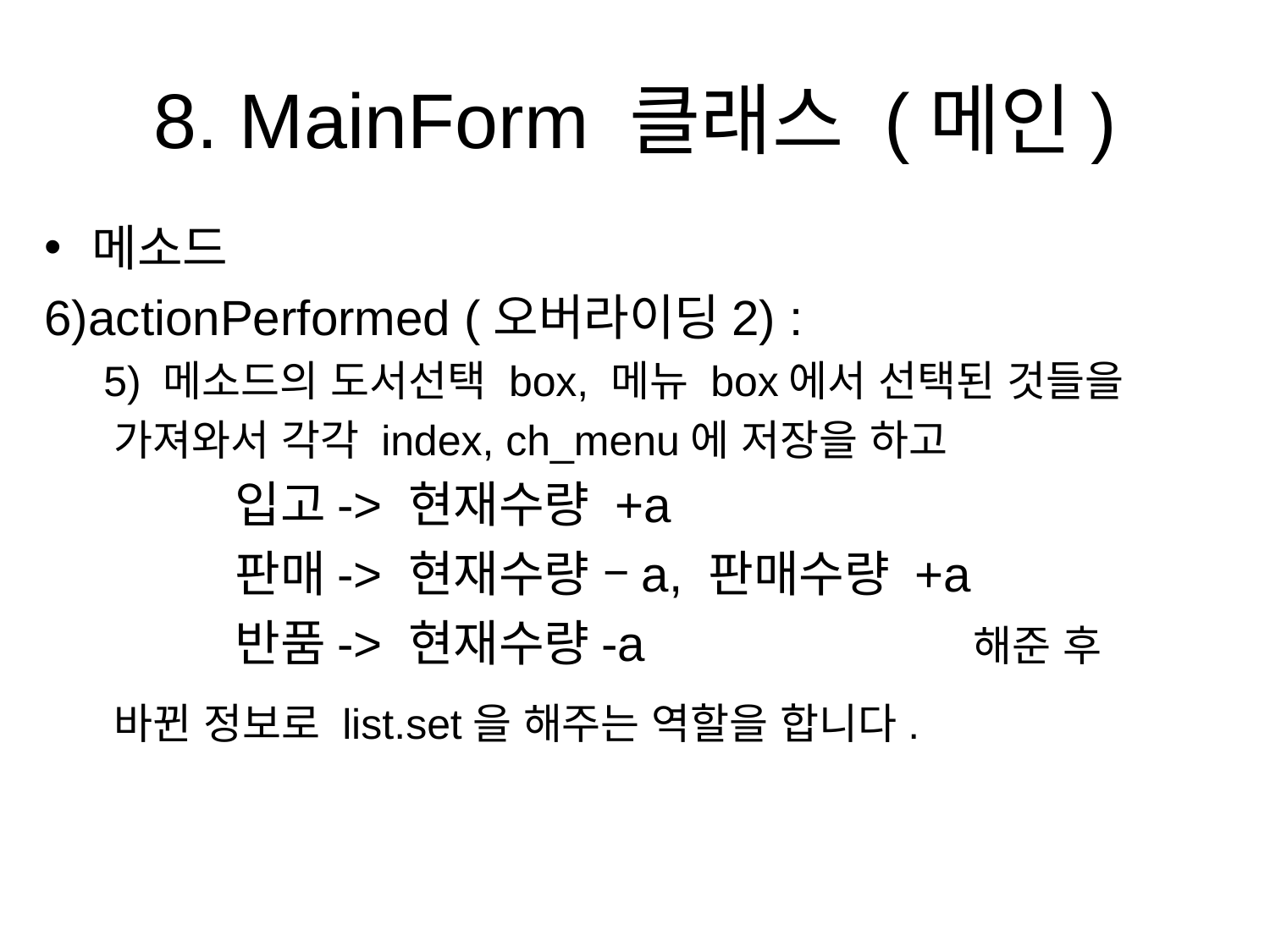

# 8. MainForm 클래스 (메인)
메소드
6)actionPerformed (오버라이딩2) :
     5) 메소드의 도서선택 box, 메뉴 box에서 선택된 것들을
     가져와서 각각 index, ch_menu에 저장을 하고
             입고-> 현재수량 +a
             판매-> 현재수량 –a, 판매수량 +a
             반품-> 현재수량-a                       해준 후

     바뀐 정보로 list.set을 해주는 역할을 합니다.